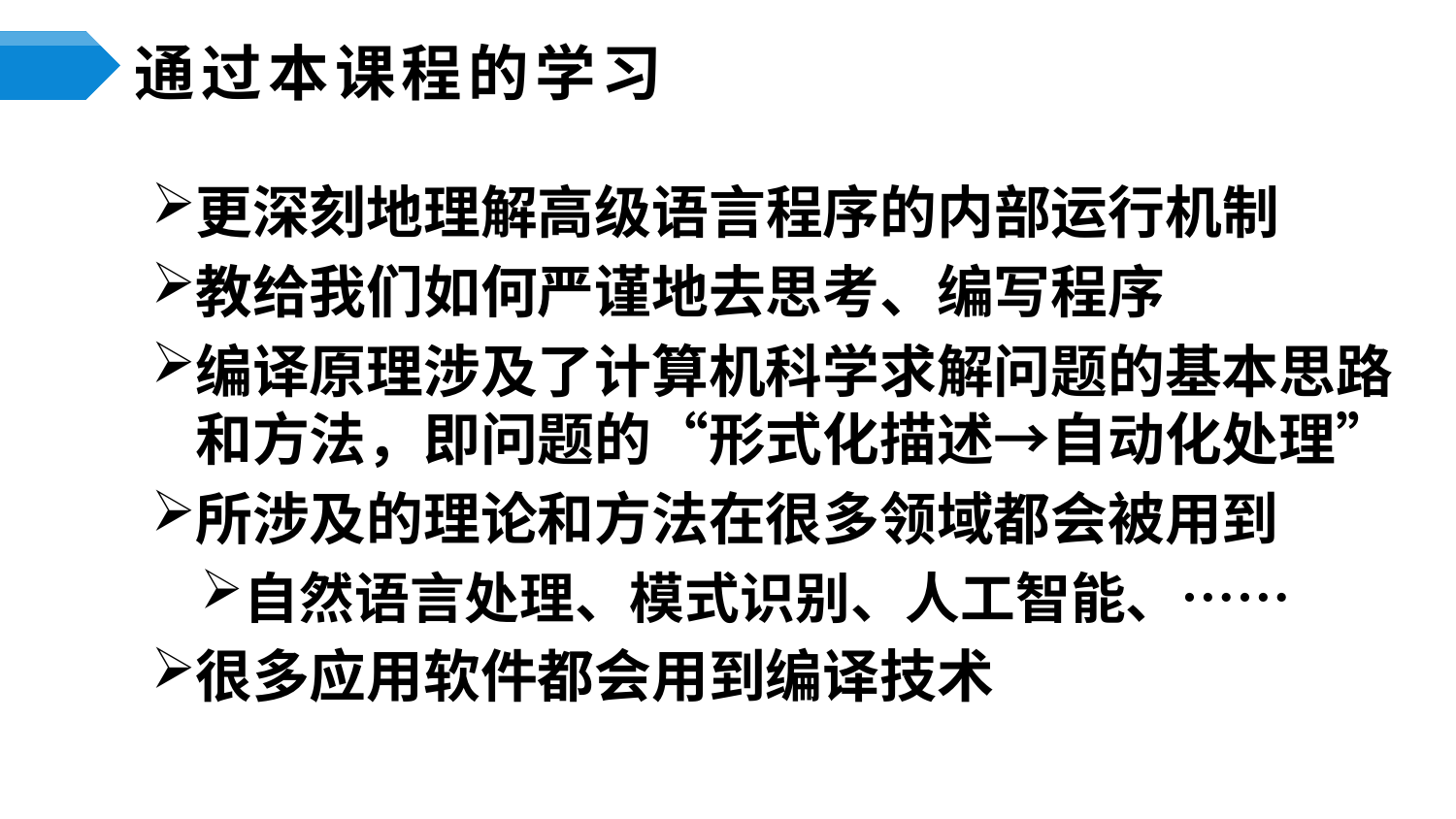

# 通过本课程的学习
更深刻地理解高级语言程序的内部运行机制
教给我们如何严谨地去思考、编写程序
编译原理涉及了计算机科学求解问题的基本思路和方法，即问题的“形式化描述→自动化处理”
所涉及的理论和方法在很多领域都会被用到
自然语言处理、模式识别、人工智能、……
很多应用软件都会用到编译技术